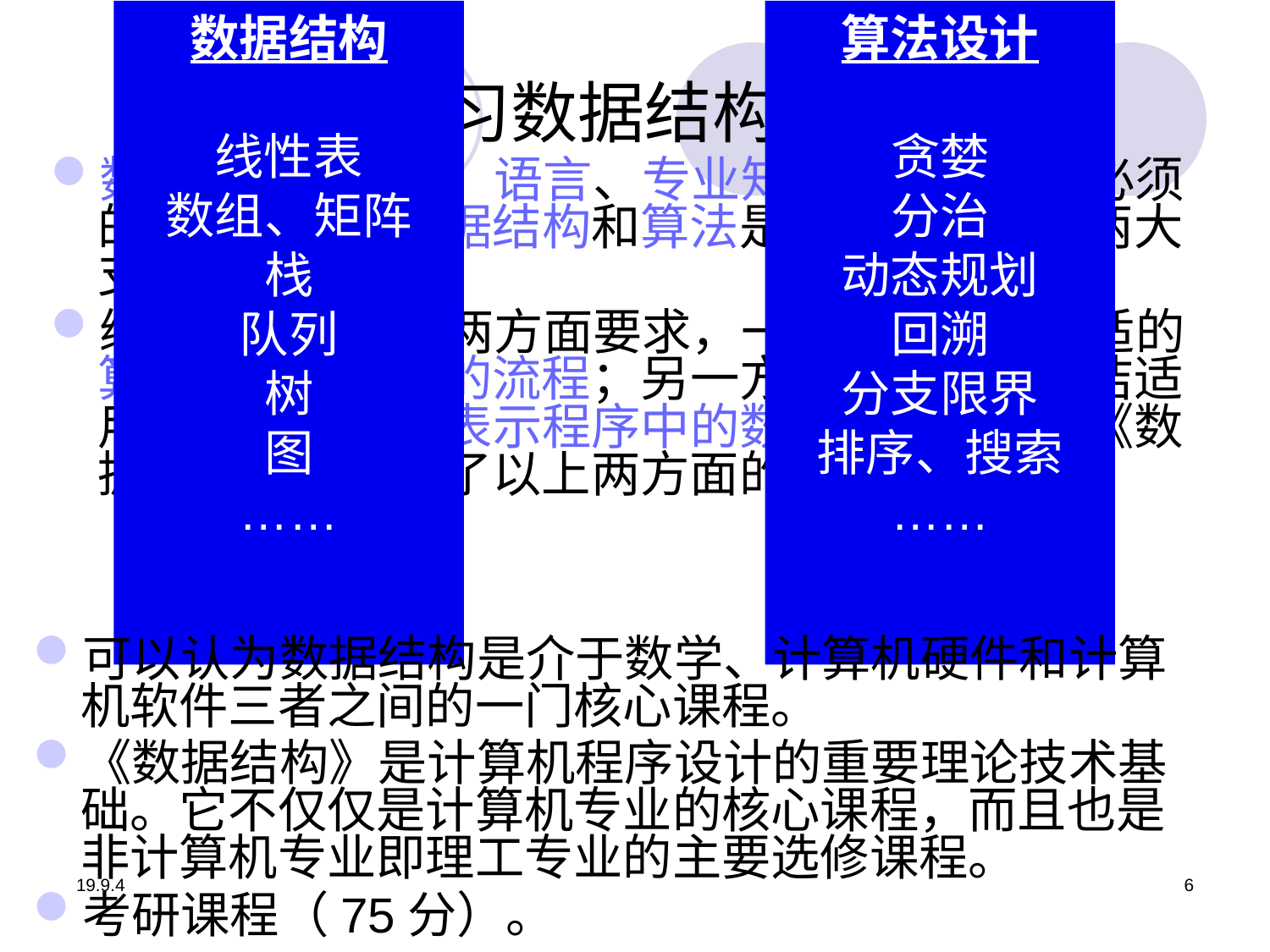

数据结构

线性表
数组、矩阵
栈
队列
树
图
……

算法设计

贪婪
分治
动态规划
回溯
分支限界
排序、搜索
……

# 为什么学习数据结构
数据结构和算法、语言、专业知识是程序设计必须的基本知识，数据结构和算法是计算机科学的两大支柱。
编写好的程序有两方面要求，一方面是找到合适的算法来设计程序的流程；另一方面则是采用简洁适用的数据结构来表示程序中的数据和变量。而《数据结构》则包含了以上两方面的概念。
可以认为数据结构是介于数学、计算机硬件和计算机软件三者之间的一门核心课程。
《数据结构》是计算机程序设计的重要理论技术基础。它不仅仅是计算机专业的核心课程，而且也是非计算机专业即理工专业的主要选修课程。
考研课程（75分）。

19.9.4
6